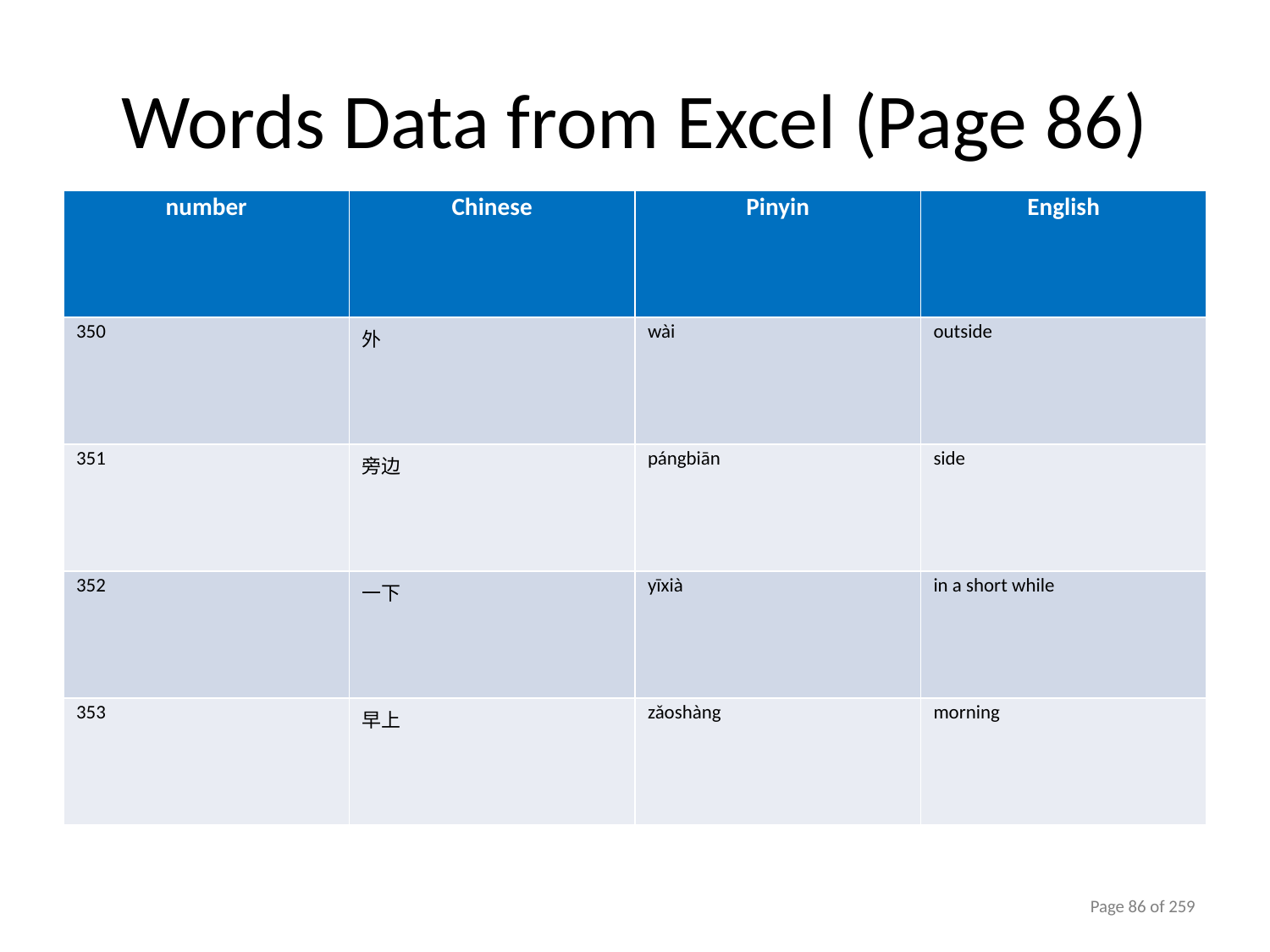

# Words Data from Excel (Page 86)
| number | Chinese | Pinyin | English |
| --- | --- | --- | --- |
| 350 | 外 | wài | outside |
| 351 | 旁边 | pángbiān | side |
| 352 | 一下 | yīxià | in a short while |
| 353 | 早上 | zǎoshàng | morning |

Page 86 of 259